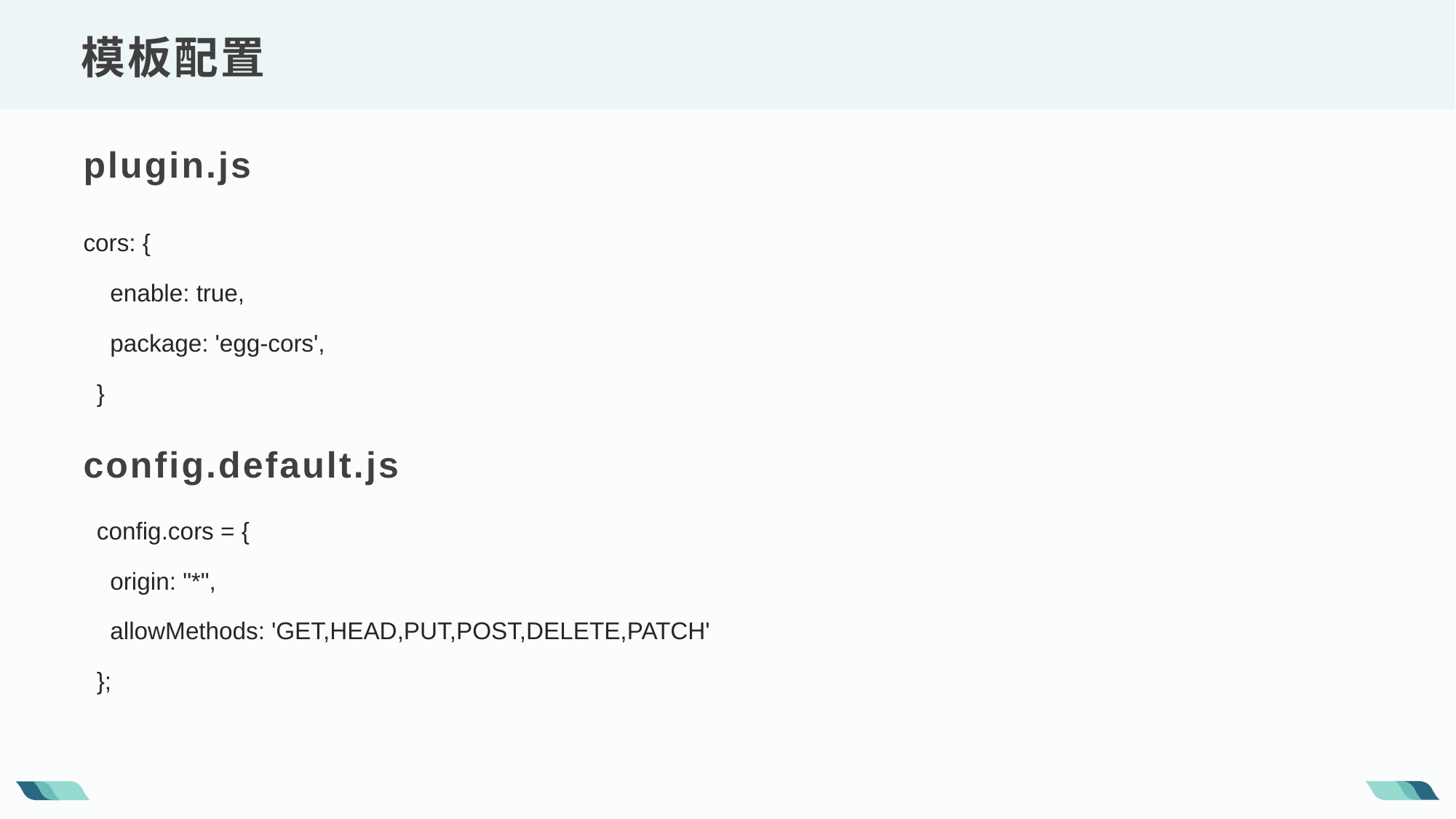

模板配置
plugin.js
cors: {
    enable: true,
    package: 'egg-cors',
  }
config.default.js
  config.cors = {
    origin: "*",
    allowMethods: 'GET,HEAD,PUT,POST,DELETE,PATCH'
  };